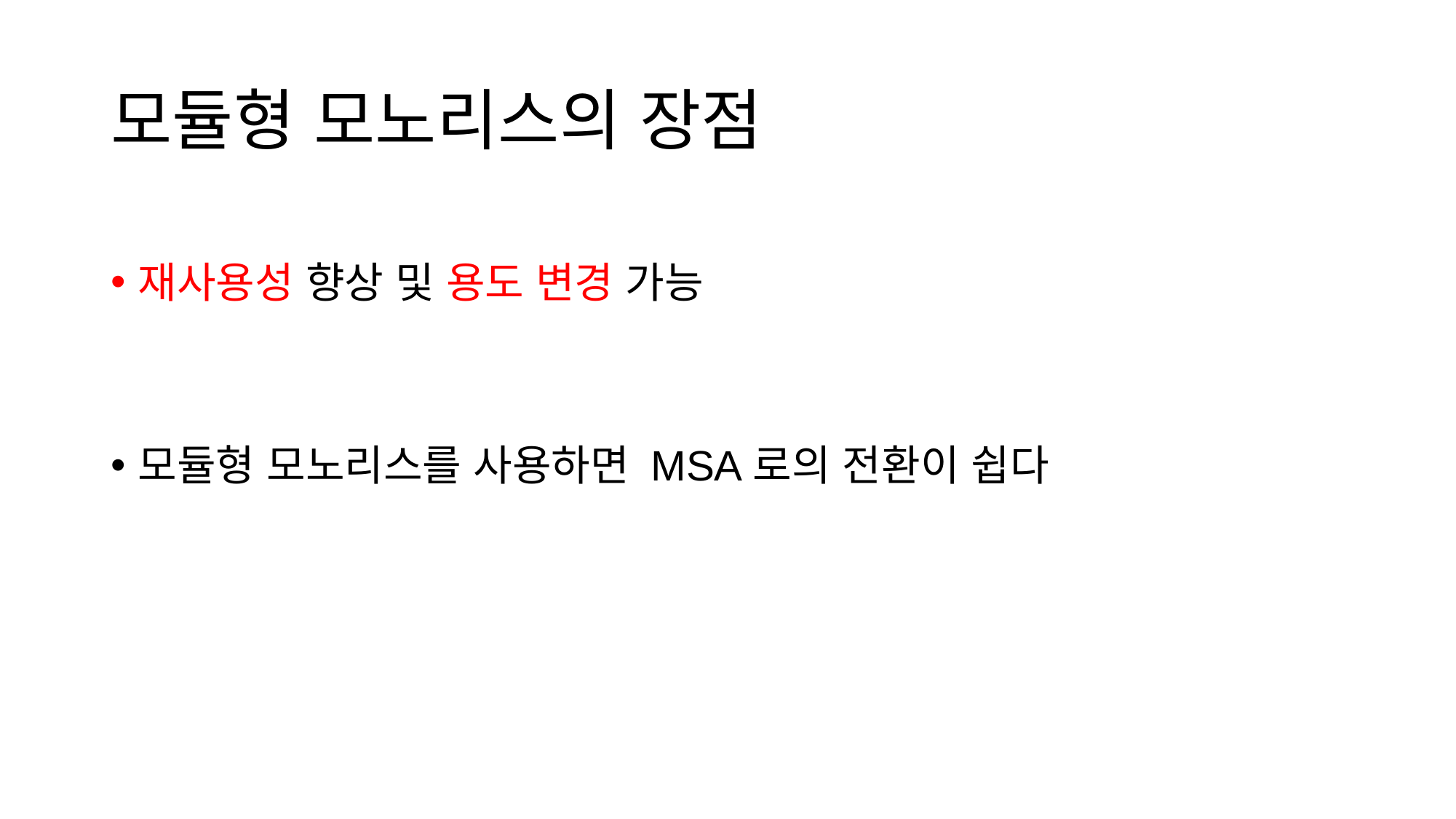

# 모듈형 모노리스의 장점
재사용성 향상 및 용도 변경 가능

모듈형 모노리스를 사용하면 MSA로의 전환이 쉽다